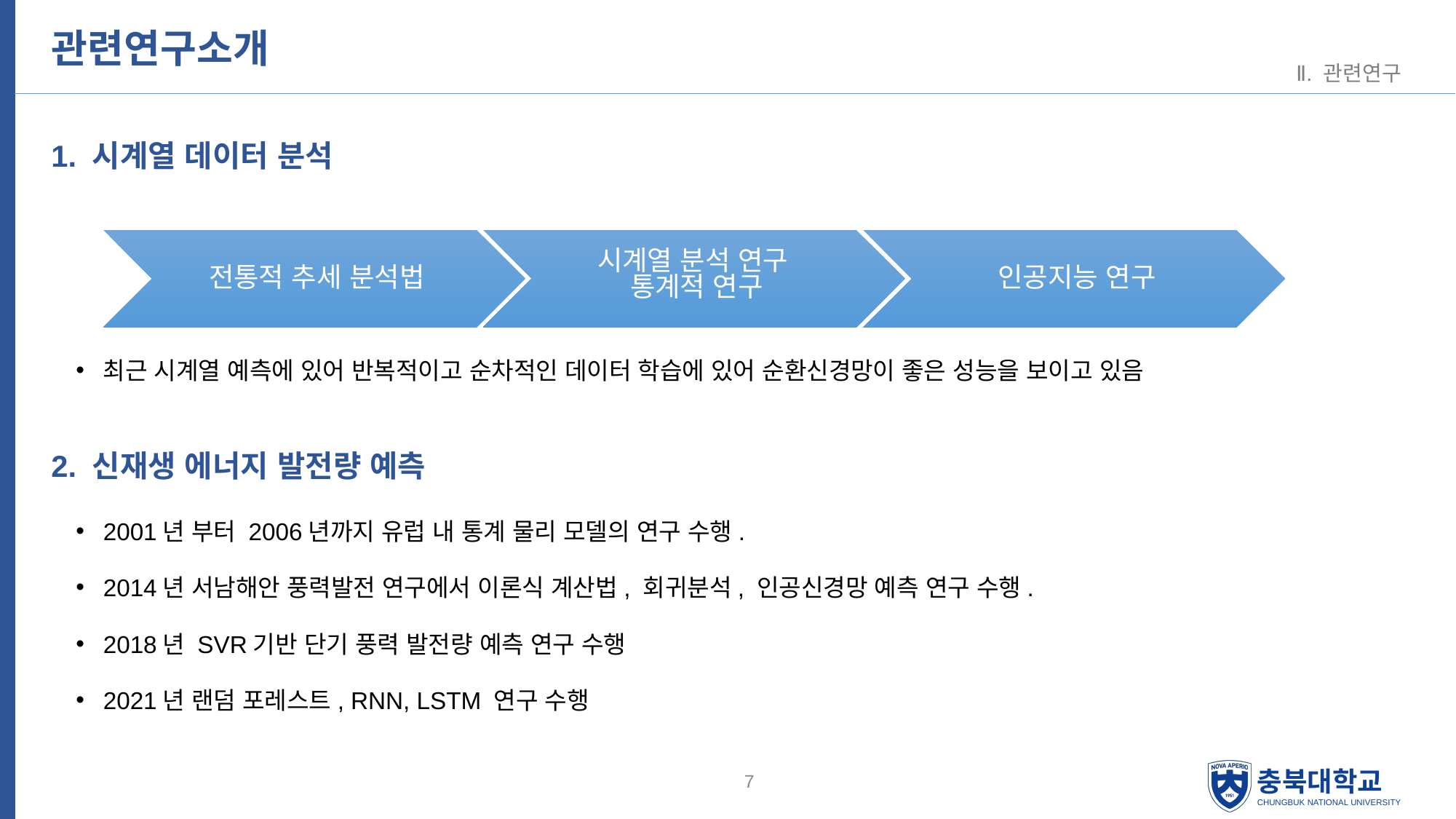

# 관련연구소개
Ⅱ. 관련연구
1. 시계열 데이터 분석
전통적 추세 분석법
시계열 분석 연구
통계적 연구
인공지능 연구
최근 시계열 예측에 있어 반복적이고 순차적인 데이터 학습에 있어 순환신경망이 좋은 성능을 보이고 있음
2. 신재생 에너지 발전량 예측
2001년 부터 2006년까지 유럽 내 통계 물리 모델의 연구 수행.
2014년 서남해안 풍력발전 연구에서 이론식 계산법, 회귀분석, 인공신경망 예측 연구 수행.
2018년 SVR기반 단기 풍력 발전량 예측 연구 수행
2021년 랜덤 포레스트, RNN, LSTM 연구 수행
7